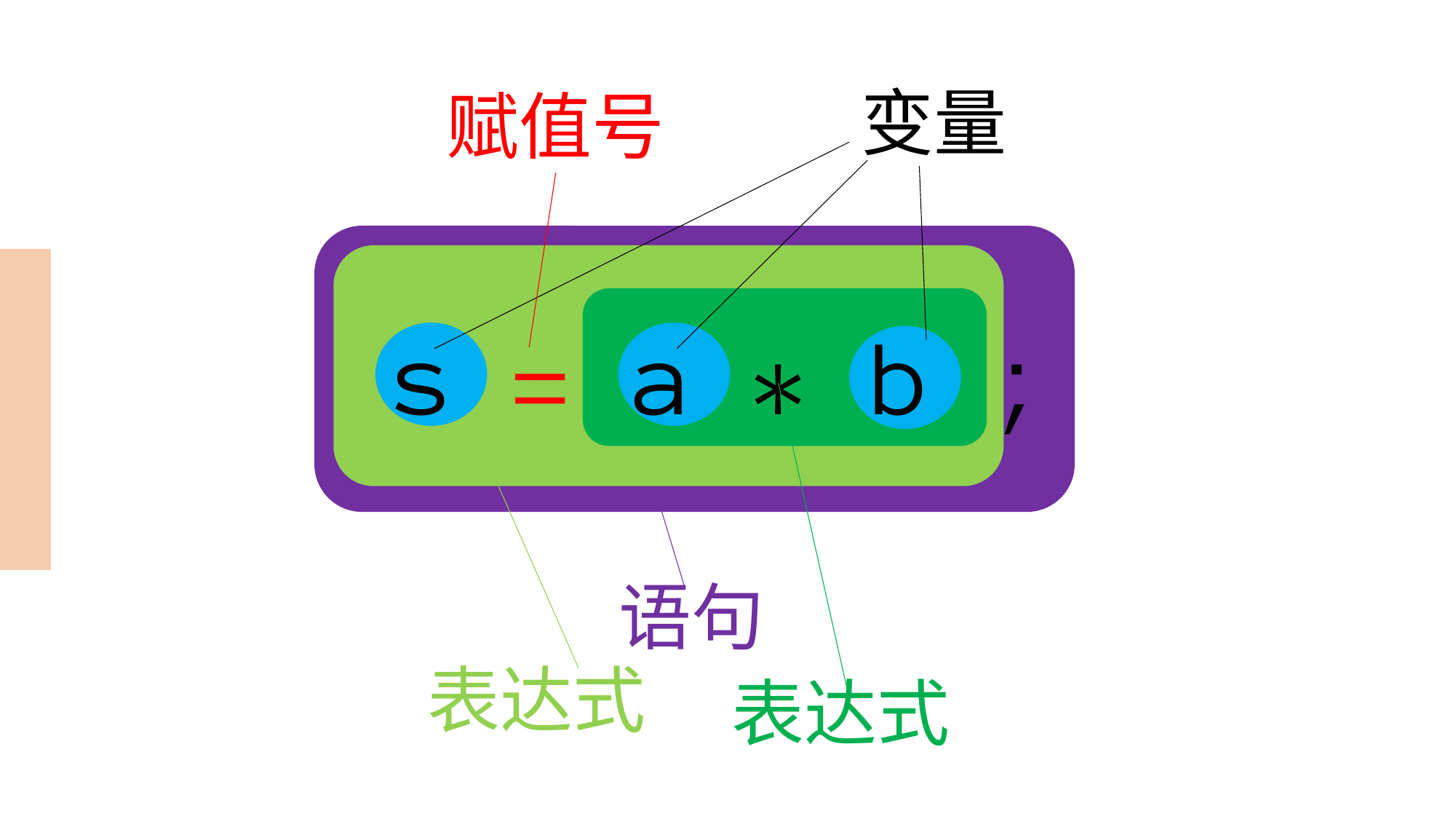

变量
赋值号

s = a * b ;

语句
表达式
表达式